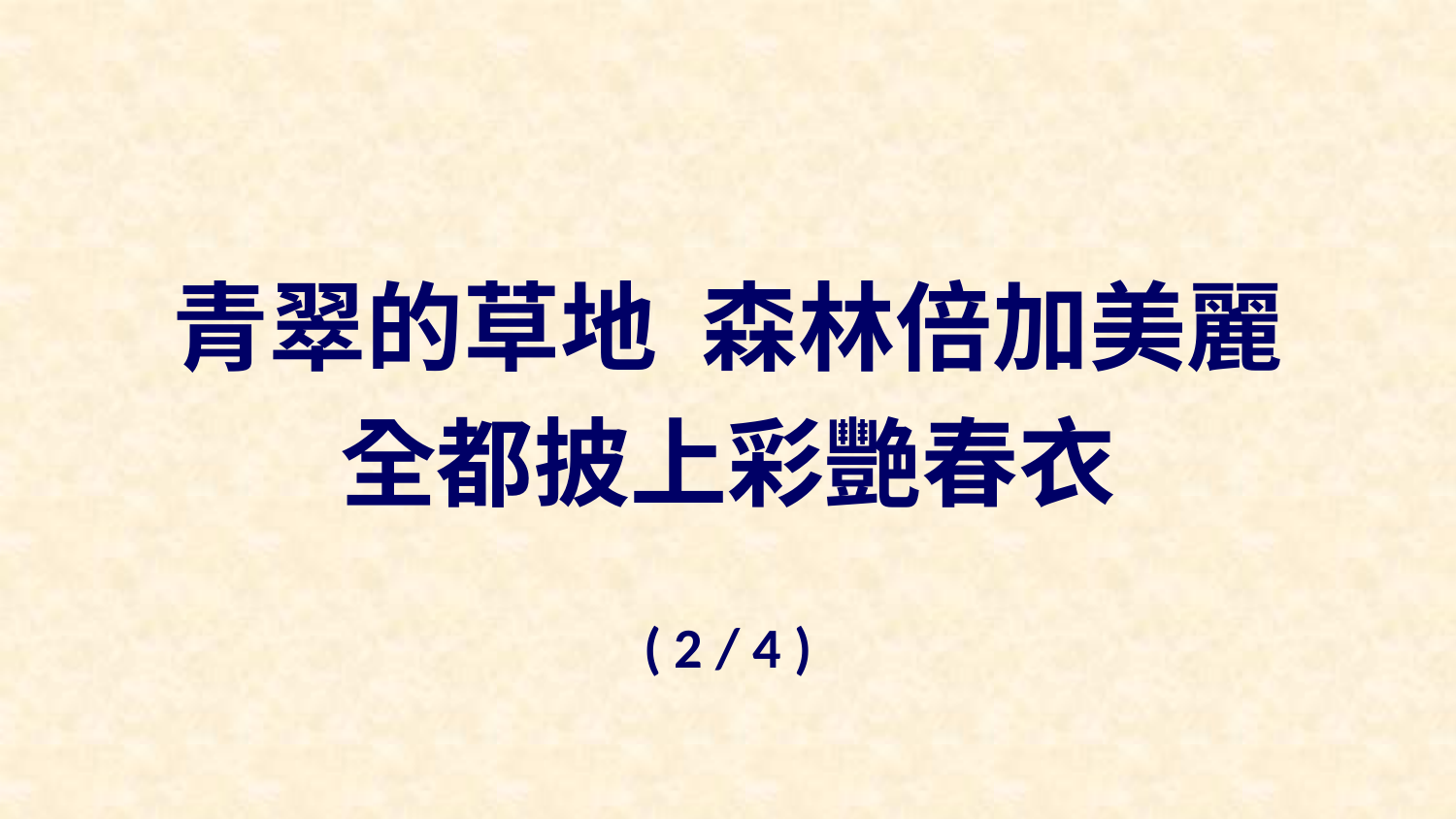

青翠的草地  森林倍加美麗
全都披上彩艷春衣
( 2 / 4 )